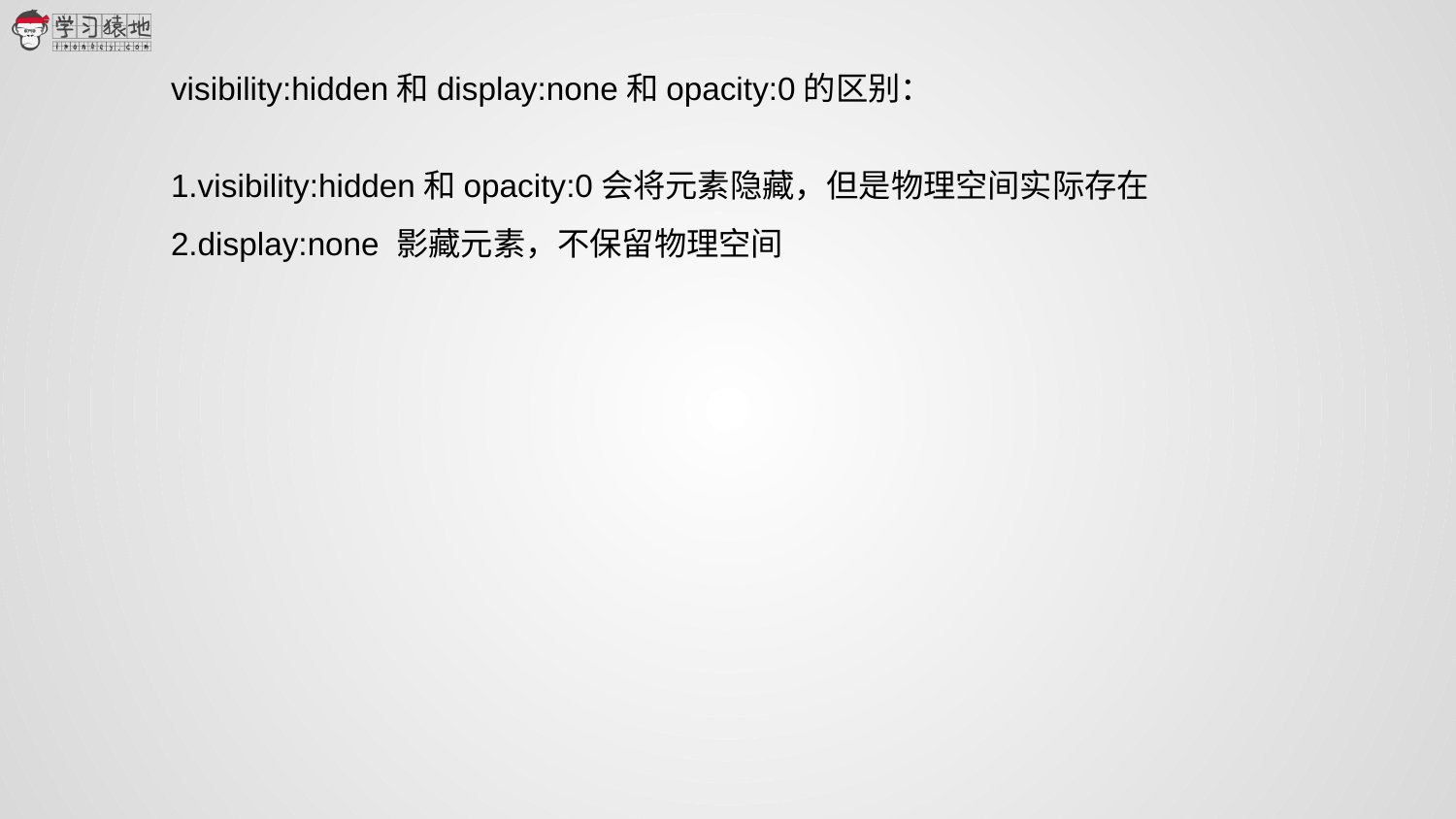

visibility:hidden和display:none和opacity:0的区别：

1.visibility:hidden和opacity:0会将元素隐藏，但是物理空间实际存在2.display:none 影藏元素，不保留物理空间